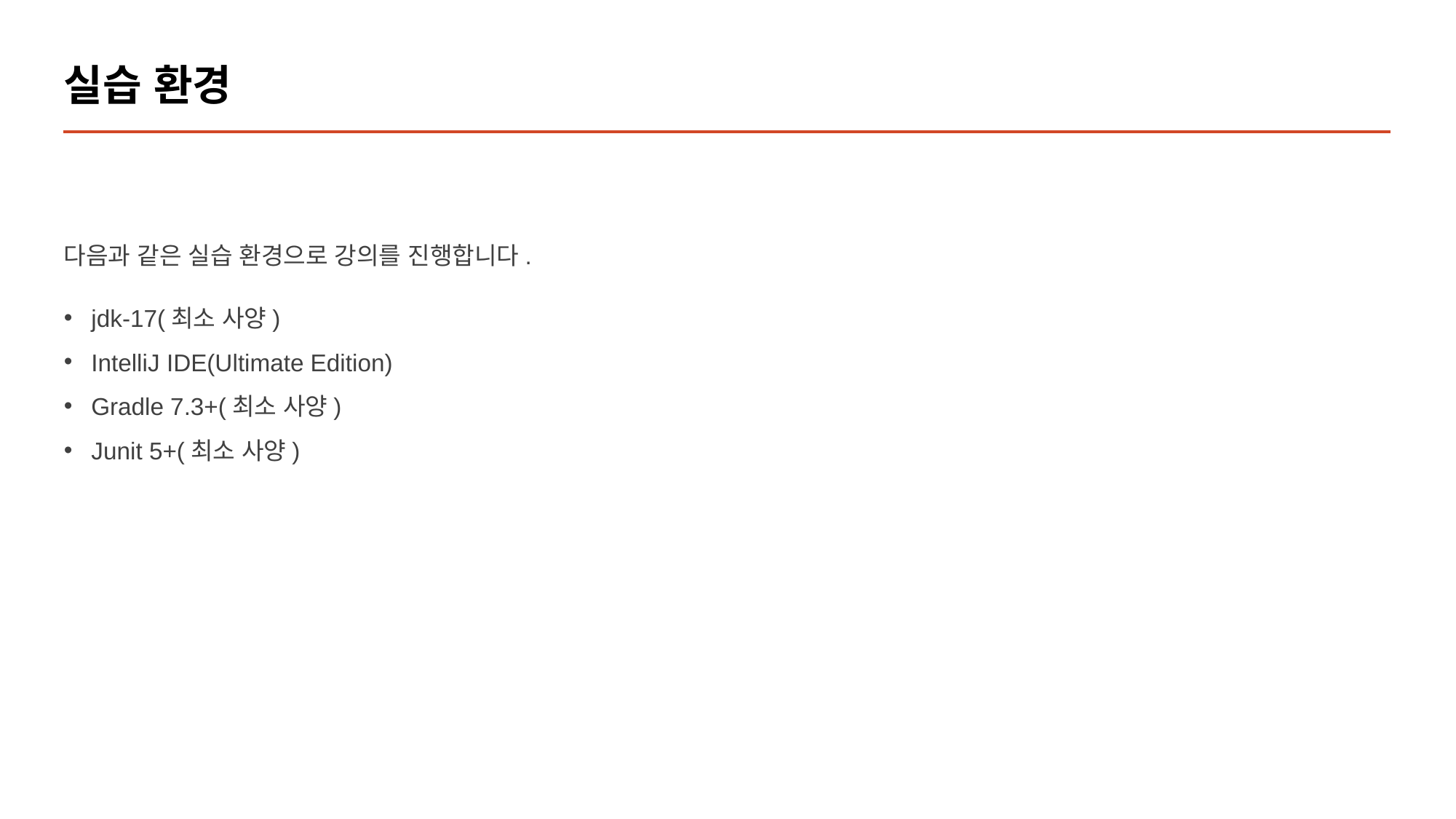

# 실습 환경
다음과 같은 실습 환경으로 강의를 진행합니다.
jdk-17(최소 사양)
IntelliJ IDE(Ultimate Edition)
Gradle 7.3+(최소 사양)
Junit 5+(최소 사양)